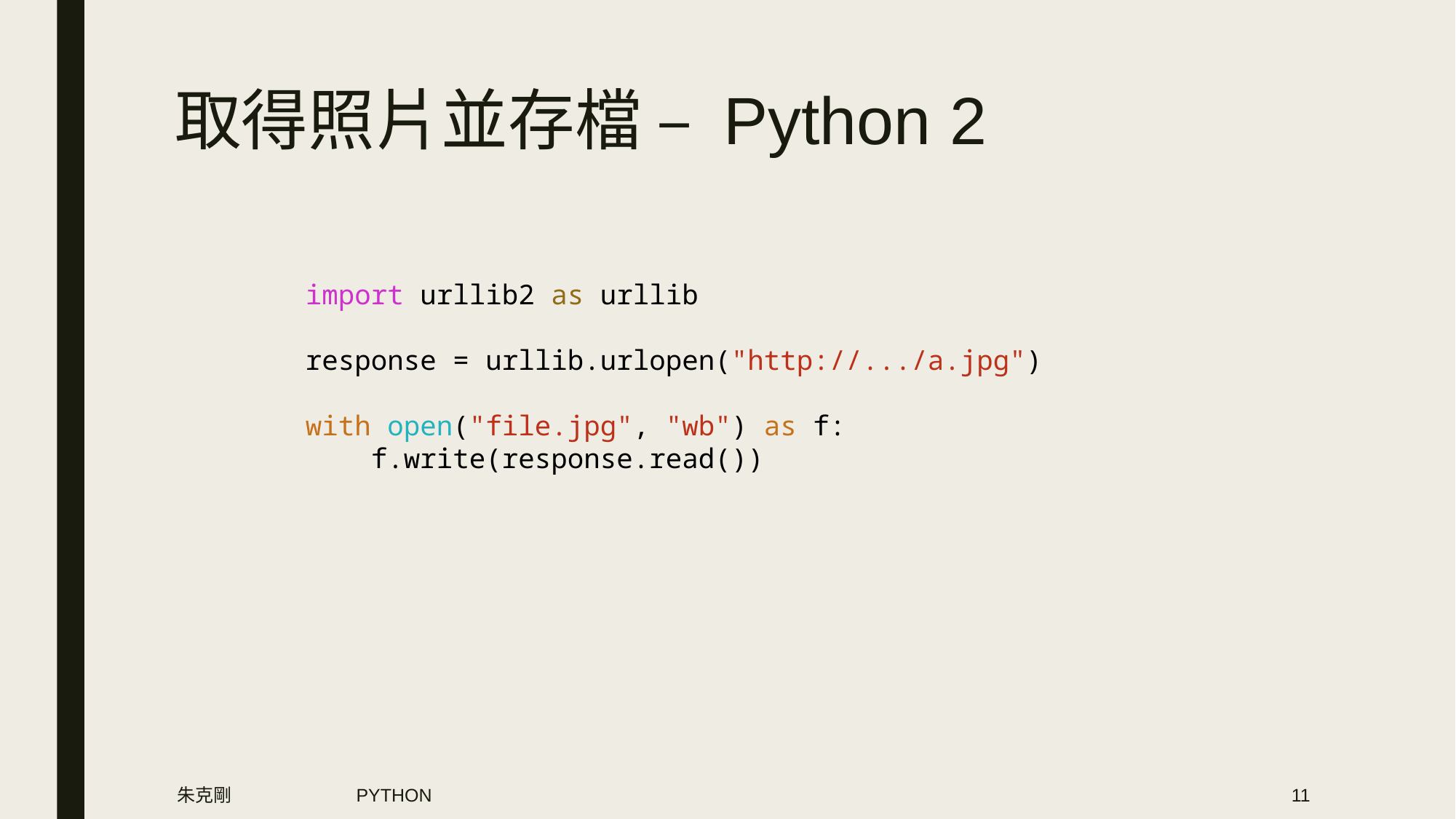

# 取得照片並存檔 – Python 2
import urllib2 as urllib

response = urllib.urlopen("http://.../a.jpg")

with open("file.jpg", "wb") as f:
    f.write(response.read())
朱克剛
PYTHON
11